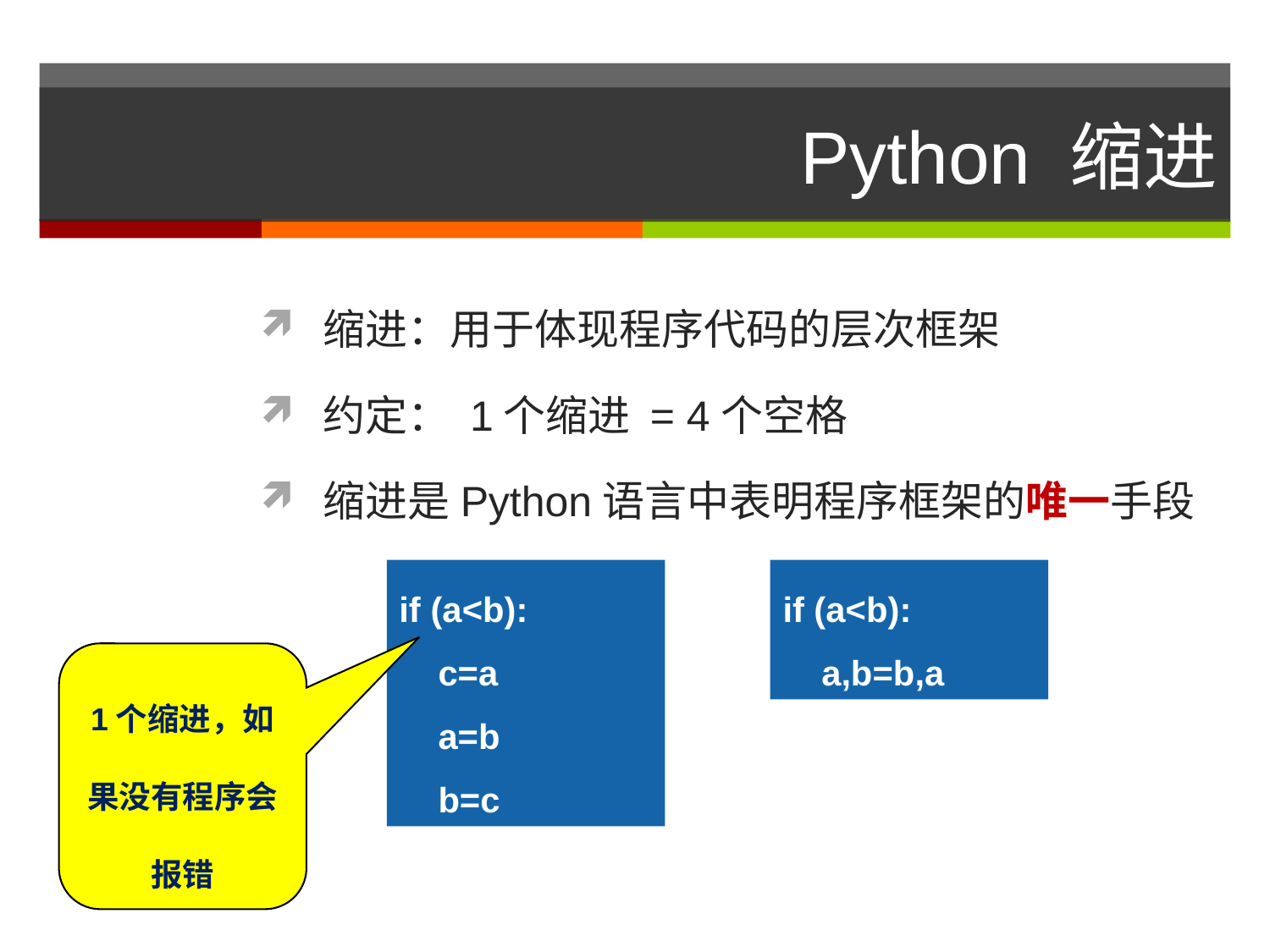

# Python 缩进
缩进：用于体现程序代码的层次框架
约定： 1个缩进 = 4个空格
缩进是Python语言中表明程序框架的唯一手段

if (a<b):
    c=a
    a=b
    b=c
if (a<b):
    a,b=b,a
1个缩进，如果没有程序会报错